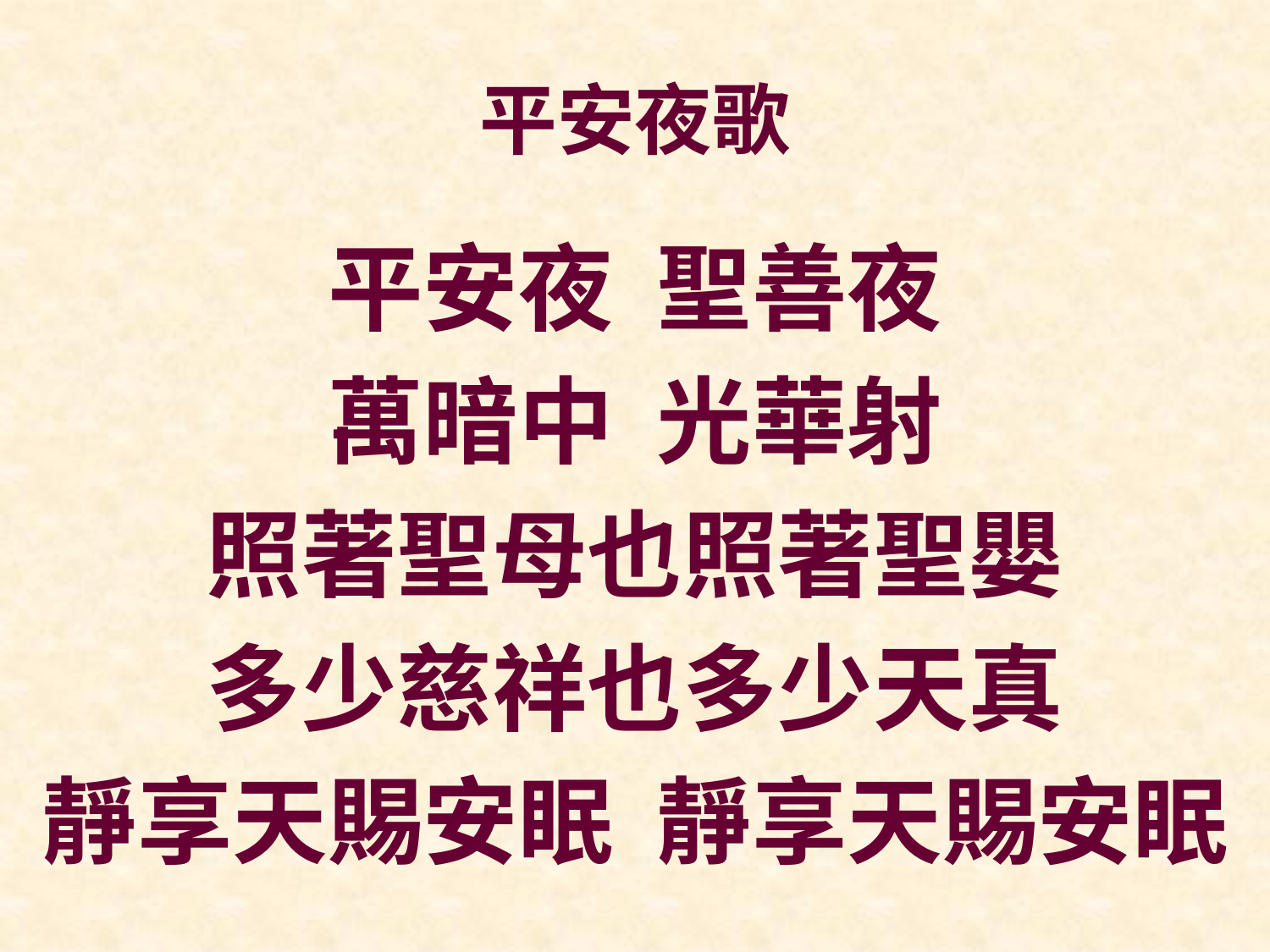

# 平安夜歌
平安夜  聖善夜
萬暗中  光華射
照著聖母也照著聖嬰
多少慈祥也多少天真
靜享天賜安眠  靜享天賜安眠